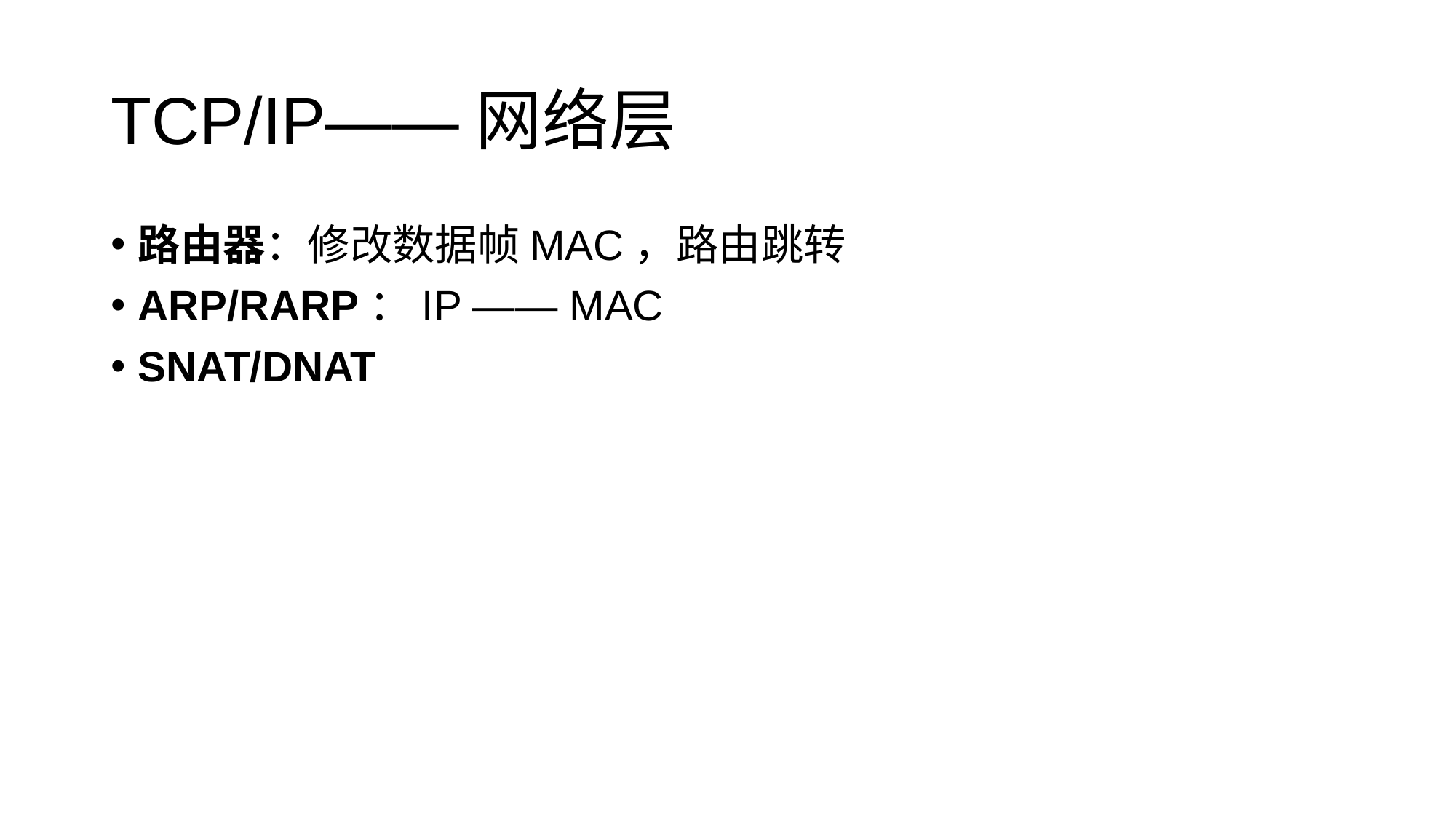

# TCP/IP——网络层
路由器：修改数据帧MAC，路由跳转
ARP/RARP：IP —— MAC
SNAT/DNAT